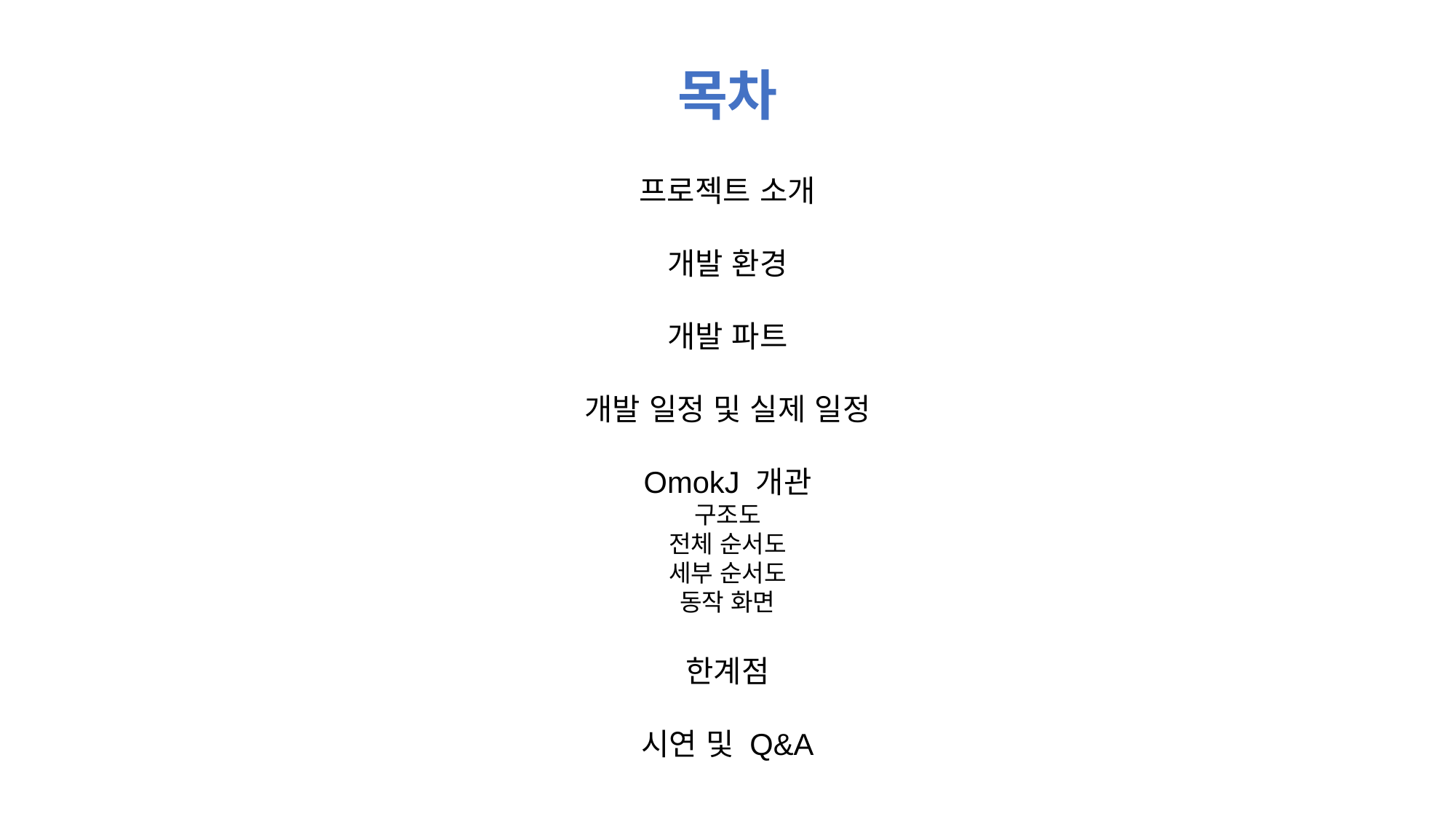

목차
프로젝트 소개

개발 환경

개발 파트

개발 일정 및 실제 일정

OmokJ 개관
구조도
전체 순서도
세부 순서도
동작 화면

한계점

시연 및 Q&A